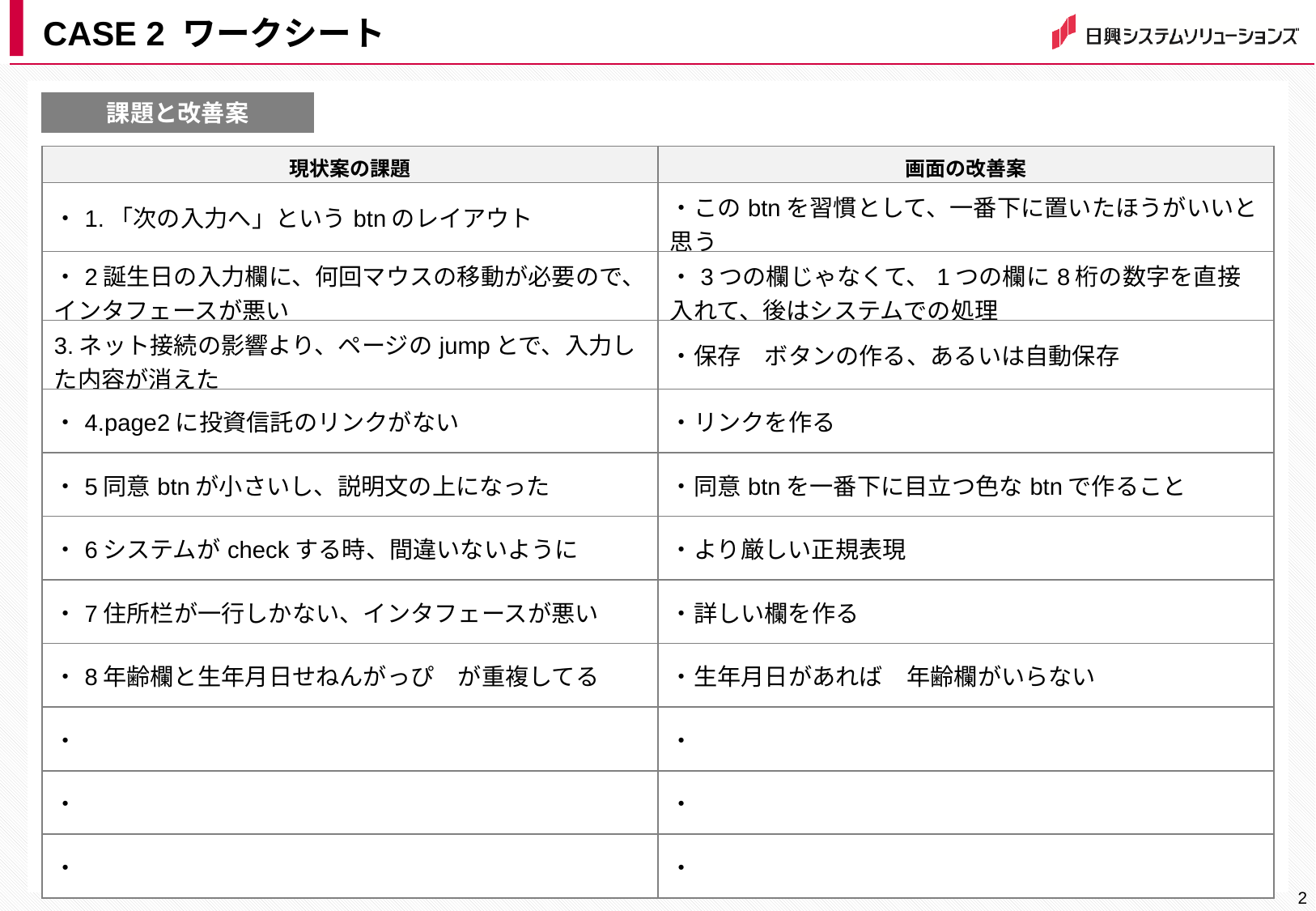

CASE 2 ワークシート

課題と改善案

| 現状案の課題 | 画面の改善案 |
| --- | --- |
| ・1.「次の入力へ」というbtnのレイアウト | ・このbtnを習慣として、一番下に置いたほうがいいと思う |
| ・2誕生日の入力欄に、何回マウスの移動が必要ので、インタフェースが悪い | ・3つの欄じゃなくて、1つの欄に8桁の数字を直接入れて、後はシステムでの処理 |
| 3.ネット接続の影響より、ページのjumpとで、入力した内容が消えた | ・保存　ボタンの作る、あるいは自動保存 |
| ・4.page2に投資信託のリンクがない | ・リンクを作る |
| ・5同意btnが小さいし、説明文の上になった | ・同意btnを一番下に目立つ色なbtnで作ること |
| ・6システムがcheckする時、間違いないように | ・より厳しい正規表現 |
| ・7住所栏が一行しかない、インタフェースが悪い | ・詳しい欄を作る |
| ・8年齢欄と生年月日せねんがっぴ　が重複してる | ・生年月日があれば　年齢欄がいらない |
| ・ | ・ |
| ・ | ・ |
| ・ | ・ |